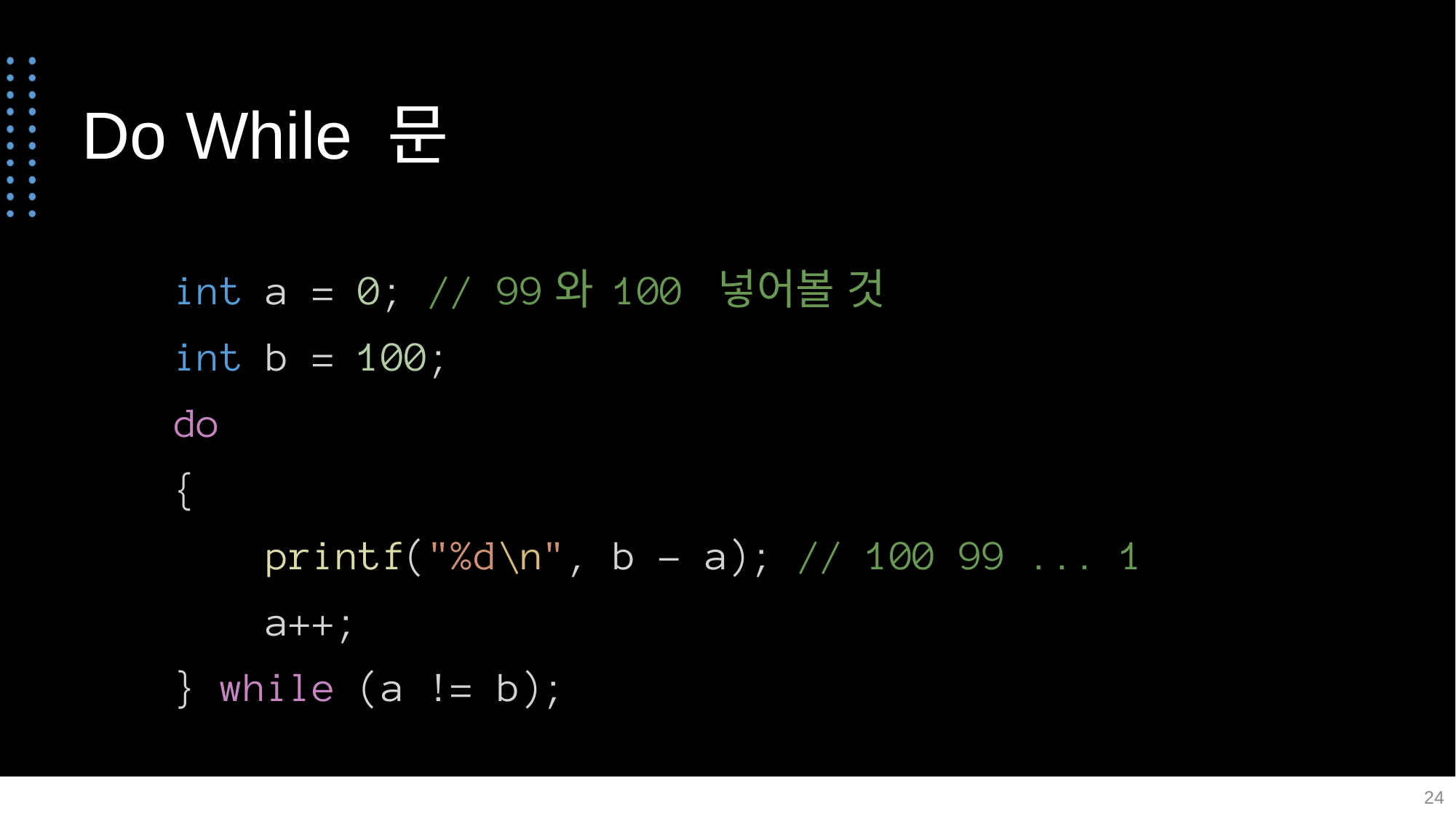

# Do While 문
    int a = 0; // 99와 100 넣어볼 것
    int b = 100;
    do
    {
        printf("%d\n", b - a); // 100 99 ... 1
        a++;
    } while (a != b);

24